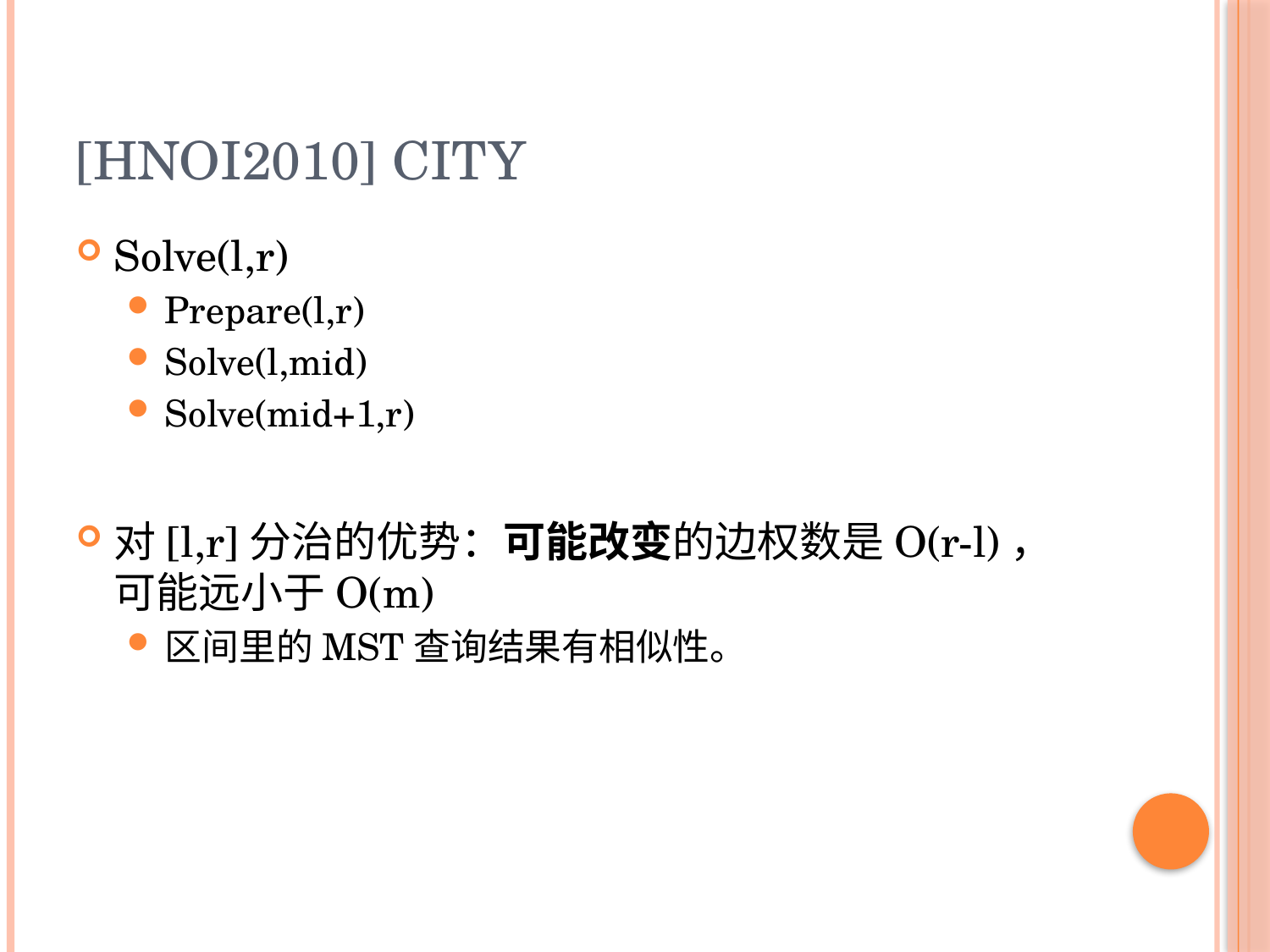

# [HNOI2010] City
Solve(l,r)
Prepare(l,r)
Solve(l,mid)
Solve(mid+1,r)

对[l,r]分治的优势：可能改变的边权数是O(r-l)，可能远小于O(m)
区间里的MST查询结果有相似性。